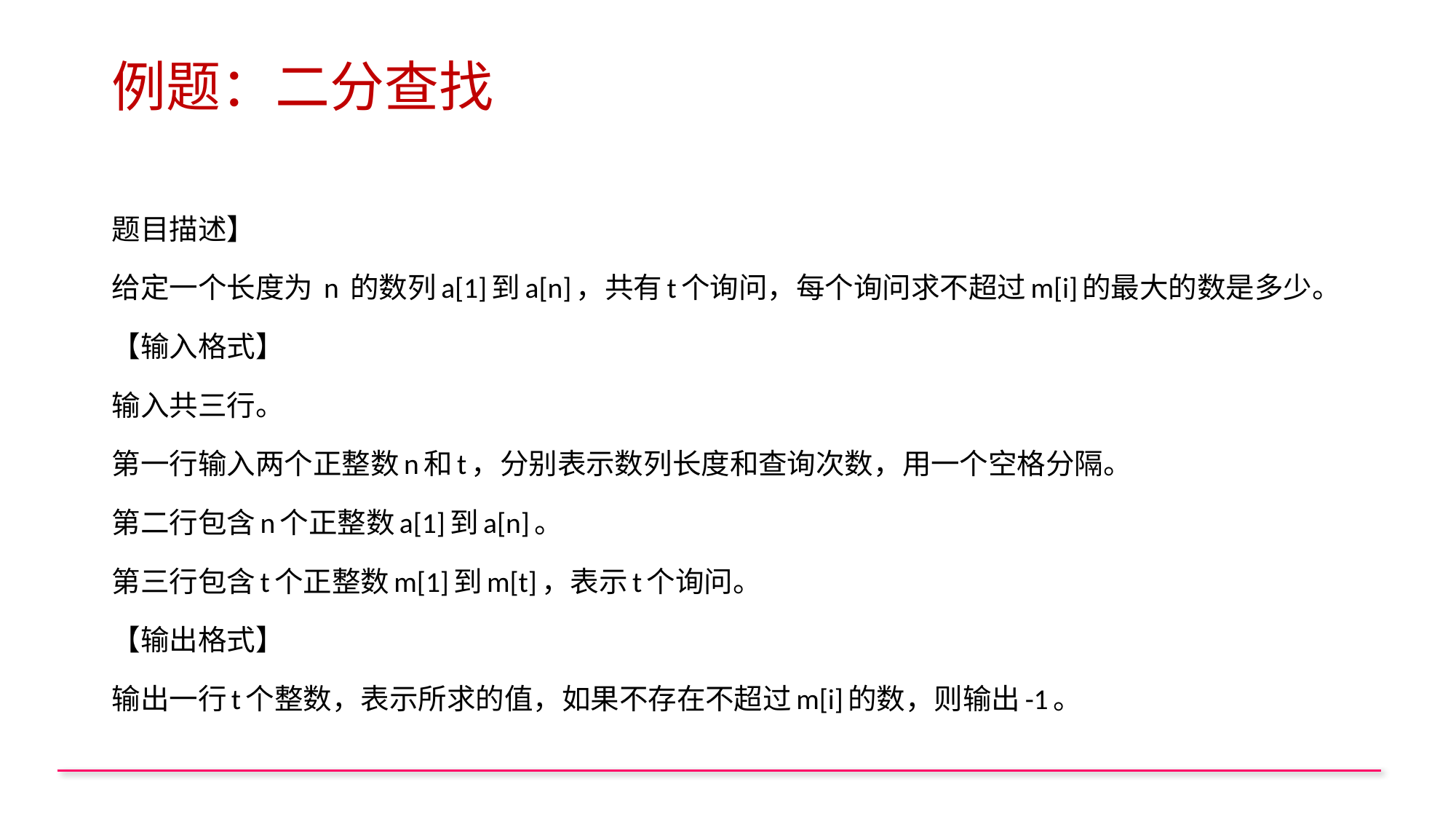

# 例题：二分查找
题目描述】
给定一个长度为 n 的数列a[1]到a[n]，共有t个询问，每个询问求不超过m[i]的最大的数是多少。
【输入格式】
输入共三行。
第一行输入两个正整数n和t，分别表示数列长度和查询次数，用一个空格分隔。
第二行包含n个正整数a[1]到a[n]。
第三行包含t个正整数m[1]到m[t]，表示t个询问。
【输出格式】
输出一行t个整数，表示所求的值，如果不存在不超过m[i]的数，则输出-1。